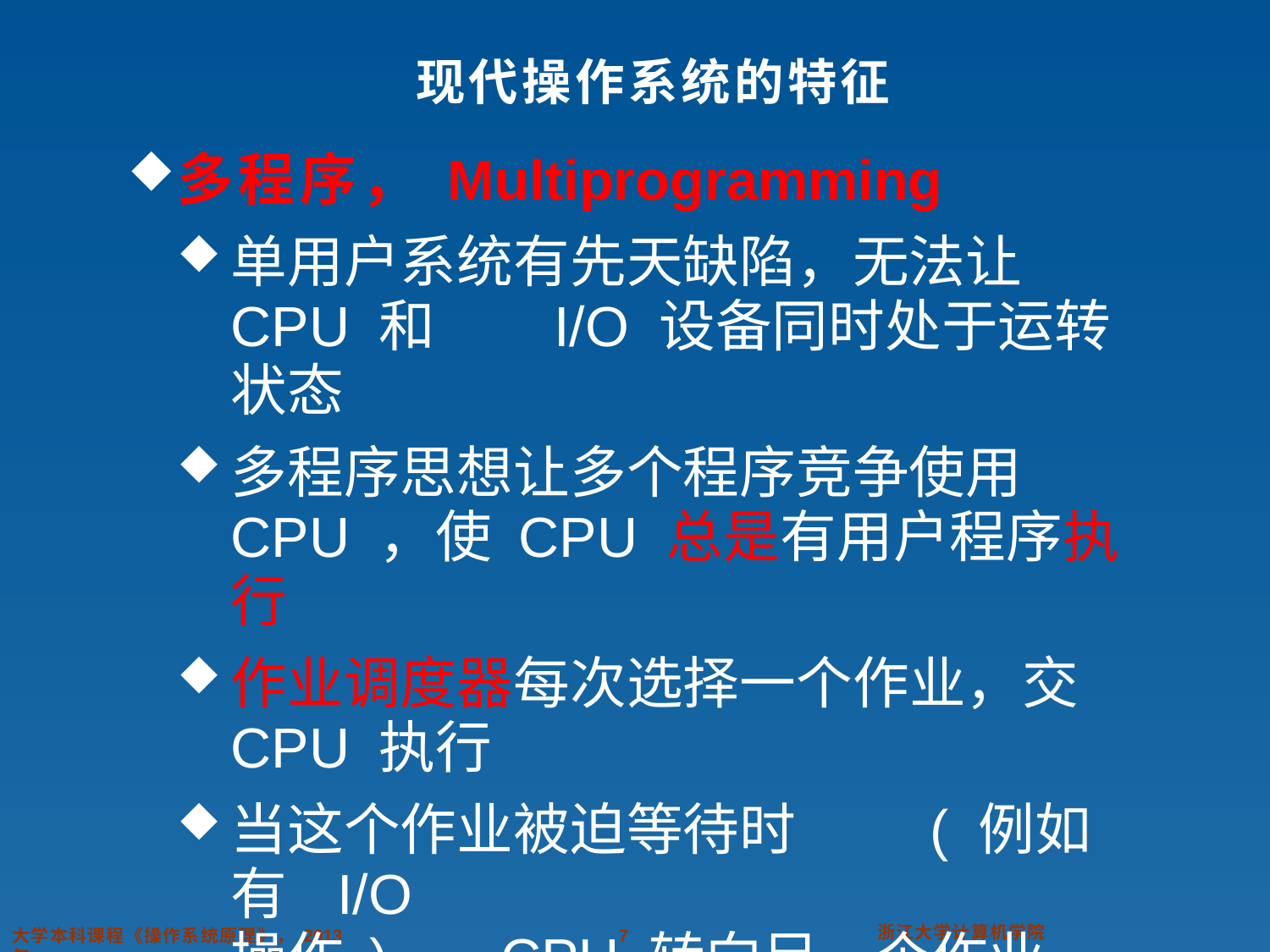

# 现代操作系统的特征
多程序， Multiprogramming
单用户系统有先天缺陷，无法让
CPU 和	I/O	设备同时处于运转状态
多程序思想让多个程序竞争使用
CPU ，使 CPU 总是有用户程序执行
作业调度器每次选择一个作业，交
CPU 执行
当这个作业被迫等待时	( 例如有	I/O
操作 ) ， CPU 转向另一个作业
浙江大学计算机学院
大学本科课程《操作系统原理》， 2013 年
7